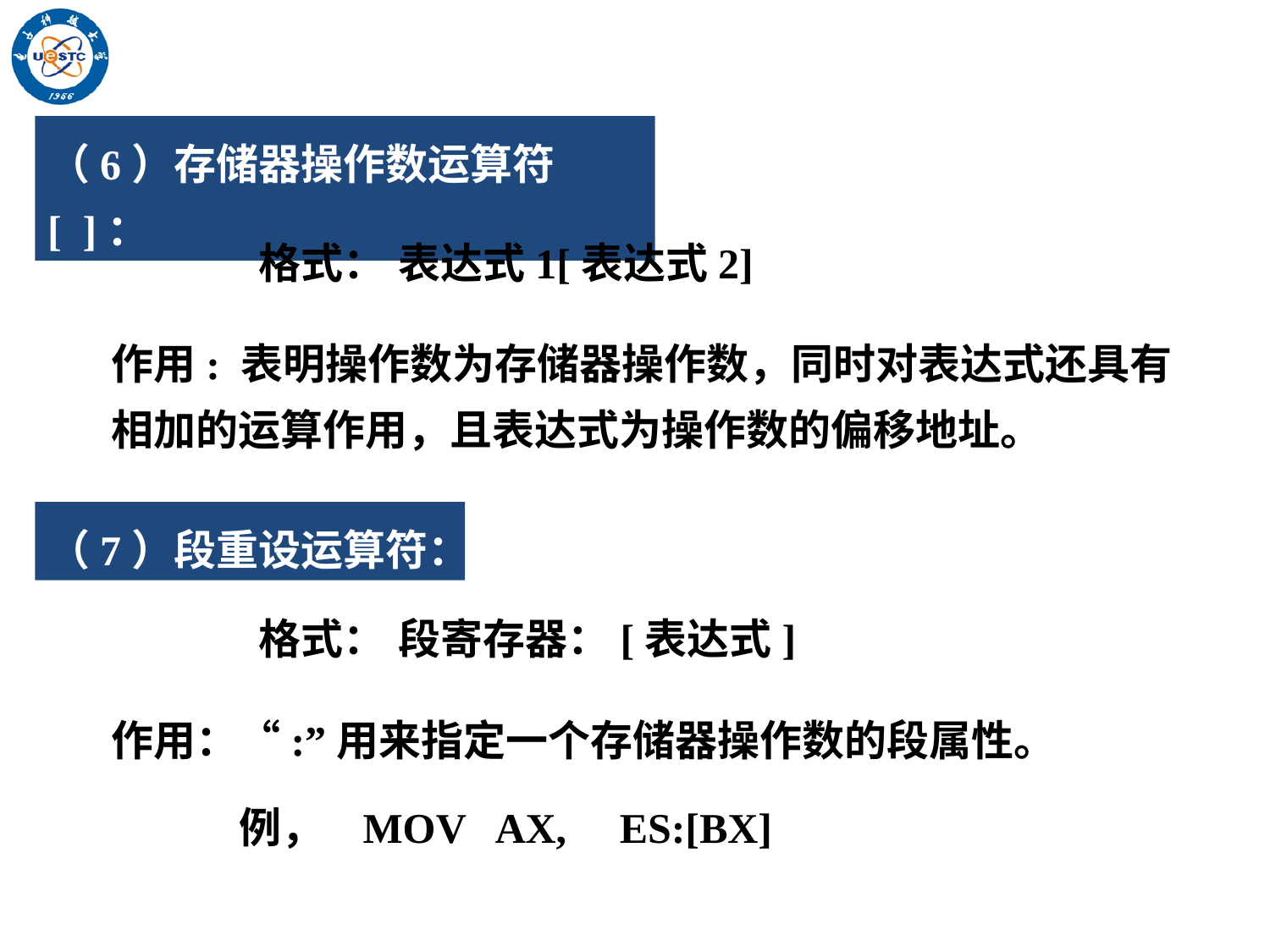

（6）存储器操作数运算符[  ]：
格式：
表达式1[表达式2]
作用: 表明操作数为存储器操作数，同时对表达式还具有相加的运算作用，且表达式为操作数的偏移地址。
（7）段重设运算符：
格式：
段寄存器：[表达式]
作用：“:”用来指定一个存储器操作数的段属性。
例，   MOV   AX,     ES:[BX]